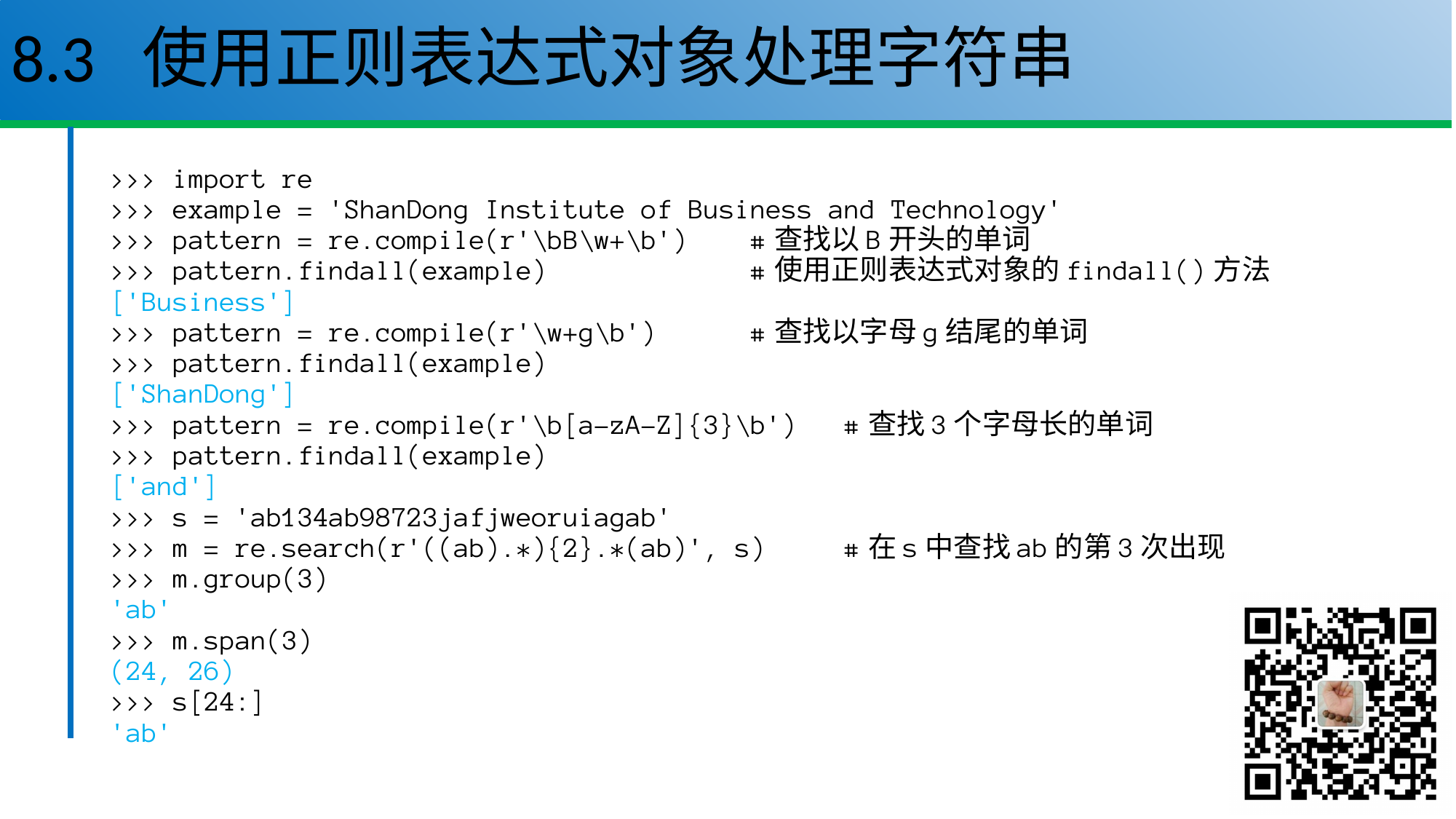

# 8.3  使用正则表达式对象处理字符串
>>> import re
>>> example = 'ShanDong Institute of Business and Technology'
>>> pattern = re.compile(r'\bB\w+\b')    #查找以B开头的单词
>>> pattern.findall(example)             #使用正则表达式对象的findall()方法
['Business']
>>> pattern = re.compile(r'\w+g\b')      #查找以字母g结尾的单词
>>> pattern.findall(example)
['ShanDong']
>>> pattern = re.compile(r'\b[a-zA-Z]{3}\b')   #查找3个字母长的单词
>>> pattern.findall(example)
['and']
>>> s = 'ab134ab98723jafjweoruiagab'
>>> m = re.search(r'((ab).*){2}.*(ab)', s)     #在s中查找ab的第3次出现
>>> m.group(3)
'ab'
>>> m.span(3)
(24, 26)
>>> s[24:]
'ab'
25